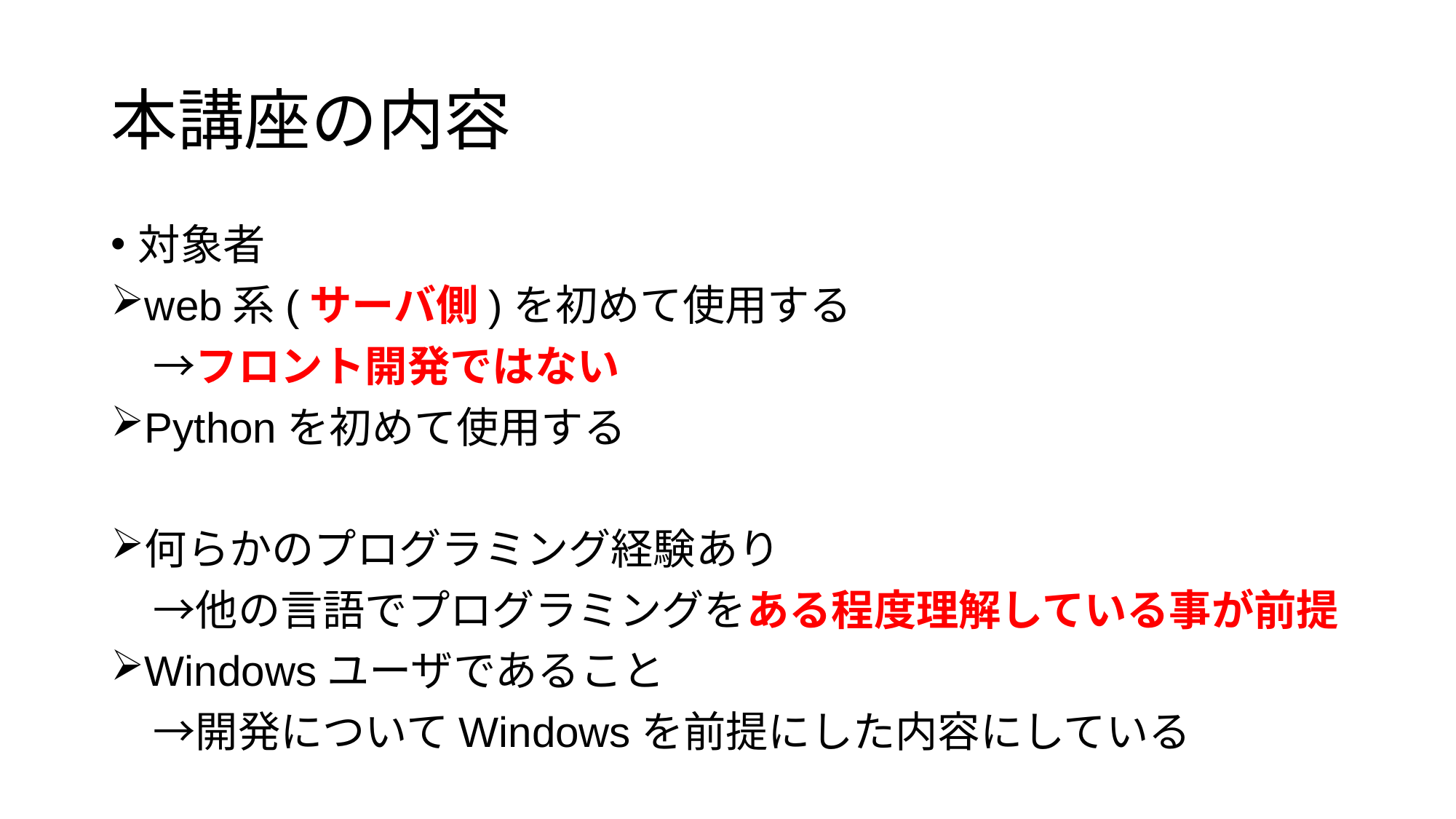

# 本講座の内容
対象者
web系(サーバ側)を初めて使用する
　→フロント開発ではない
Pythonを初めて使用する

何らかのプログラミング経験あり
　→他の言語でプログラミングをある程度理解している事が前提
Windowsユーザであること
　→開発についてWindowsを前提にした内容にしている